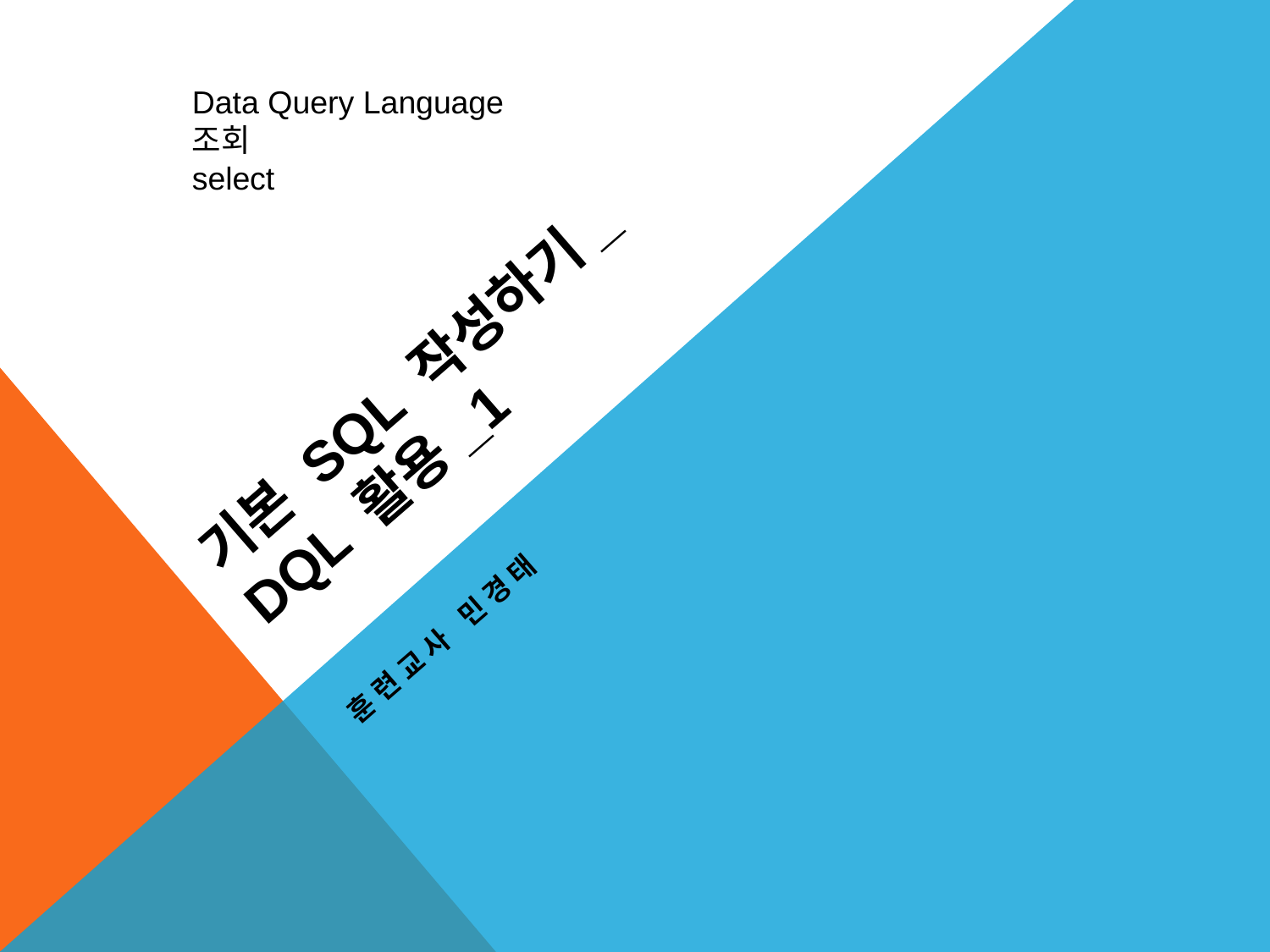

Data Query Language
조회
select
# 기본 SQL 작성하기_ DQL 활용_1
훈련교사 민경태